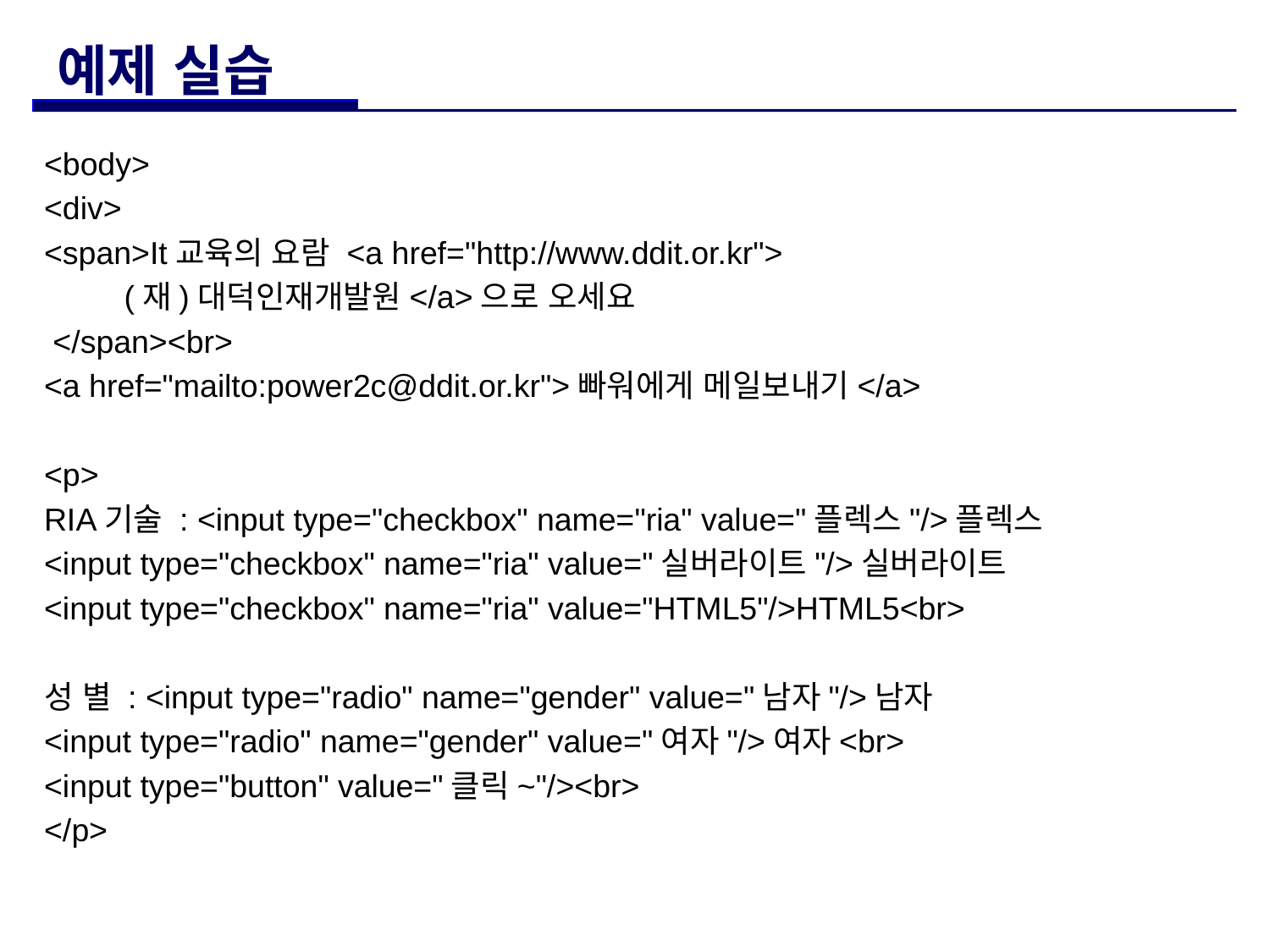

# 예제 실습
<body>
<div>
<span>It교육의 요람 <a href="http://www.ddit.or.kr">
         (재)대덕인재개발원</a>으로 오세요
 </span><br>
<a href="mailto:power2c@ddit.or.kr">빠워에게 메일보내기</a>

<p>
RIA기술 : <input type="checkbox" name="ria" value="플렉스"/>플렉스
<input type="checkbox" name="ria" value="실버라이트"/>실버라이트
<input type="checkbox" name="ria" value="HTML5"/>HTML5<br>

성 별 : <input type="radio" name="gender" value="남자"/>남자
<input type="radio" name="gender" value="여자"/>여자<br>
<input type="button" value="클릭~"/><br>
</p>